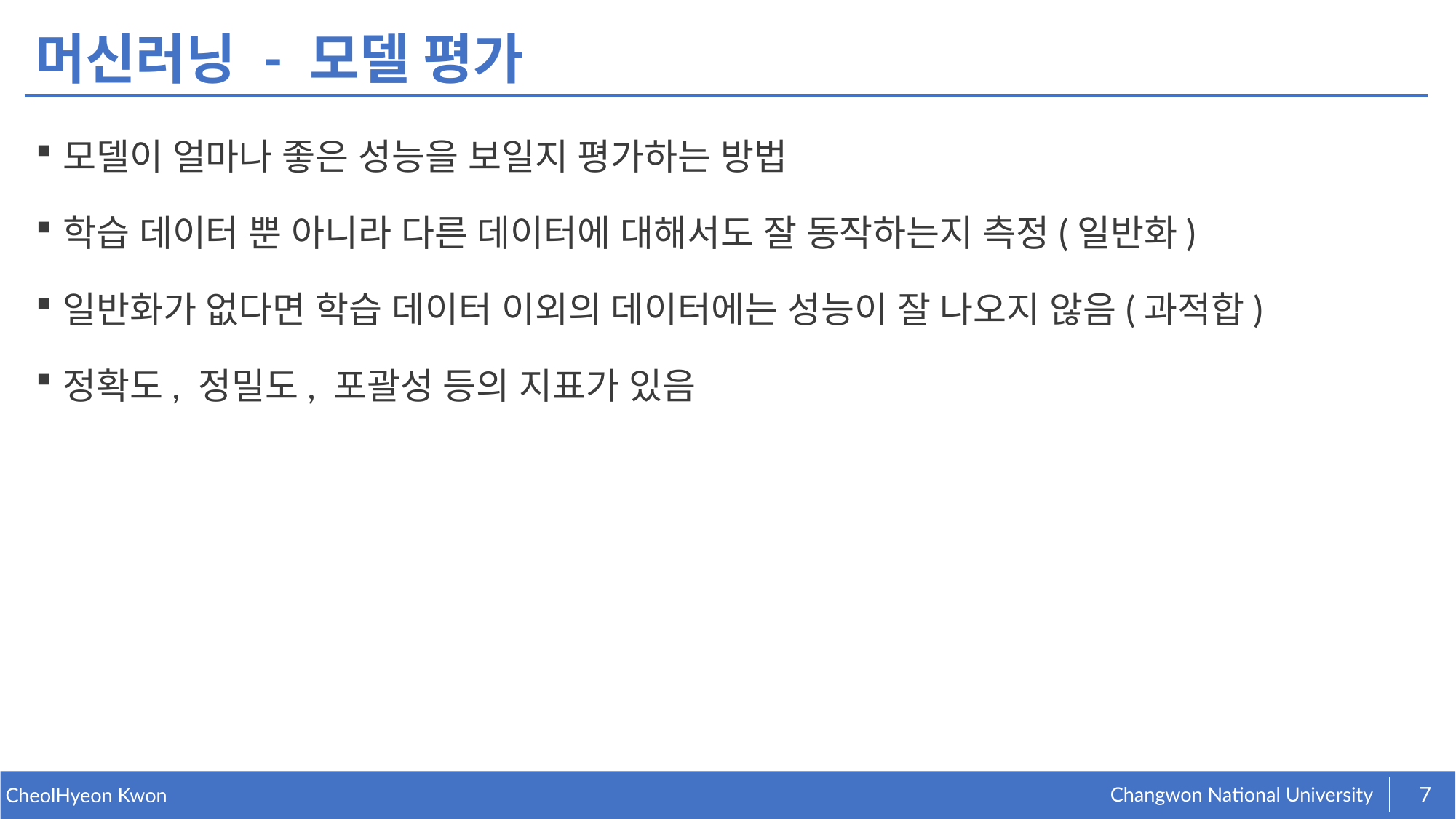

# 머신러닝 - 모델 평가
모델이 얼마나 좋은 성능을 보일지 평가하는 방법
학습 데이터 뿐 아니라 다른 데이터에 대해서도 잘 동작하는지 측정(일반화)
일반화가 없다면 학습 데이터 이외의 데이터에는 성능이 잘 나오지 않음(과적합)
정확도, 정밀도, 포괄성 등의 지표가 있음

7